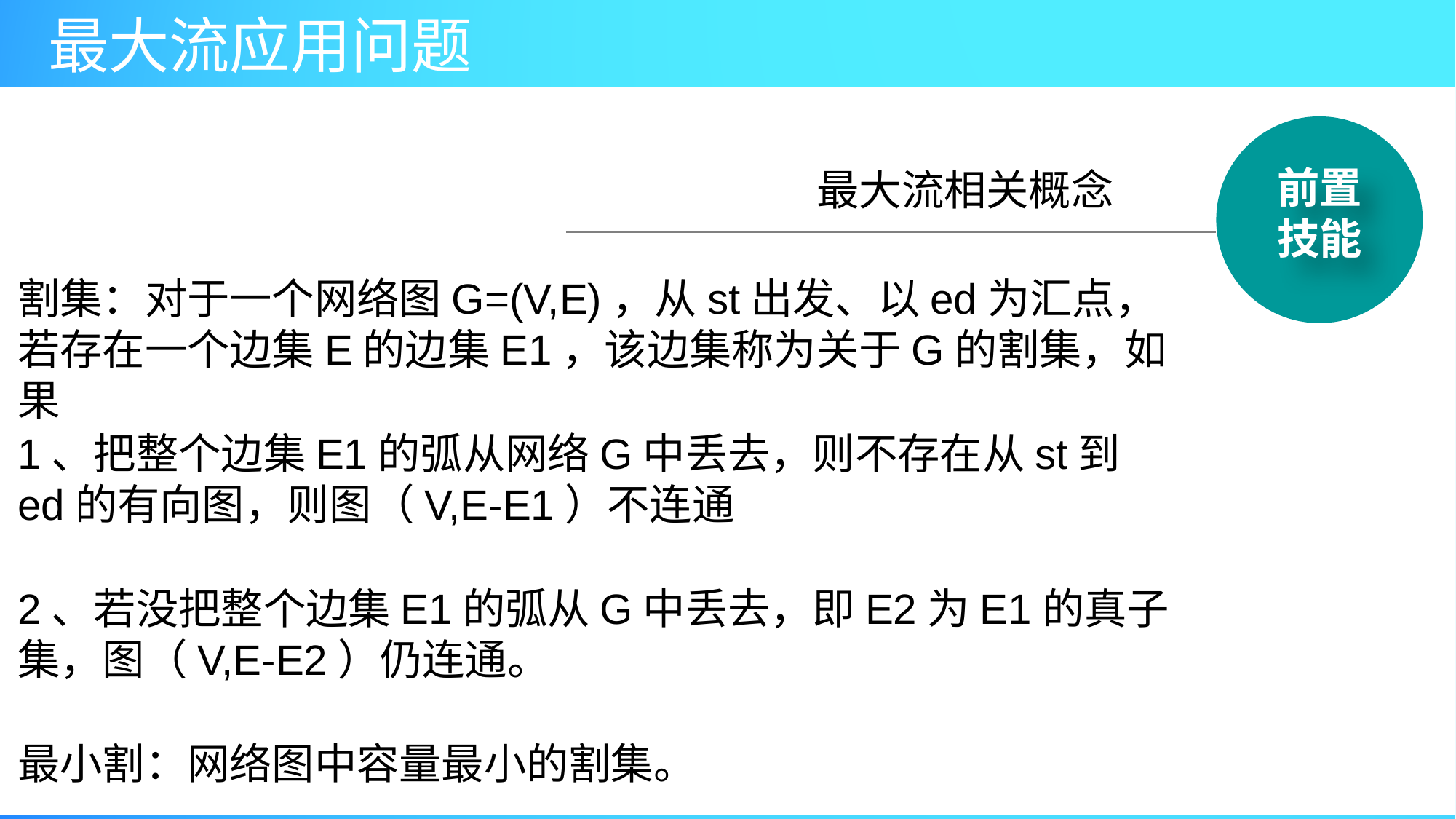

前置技能
最大流相关概念
割集：对于一个网络图G=(V,E)，从st出发、以ed为汇点，若存在一个边集E的边集E1，该边集称为关于G的割集，如果
1、把整个边集E1的弧从网络G中丢去，则不存在从st到ed的有向图，则图（V,E-E1）不连通
2、若没把整个边集E1的弧从G中丢去，即E2为E1的真子集，图（V,E-E2）仍连通。
最小割：网络图中容量最小的割集。